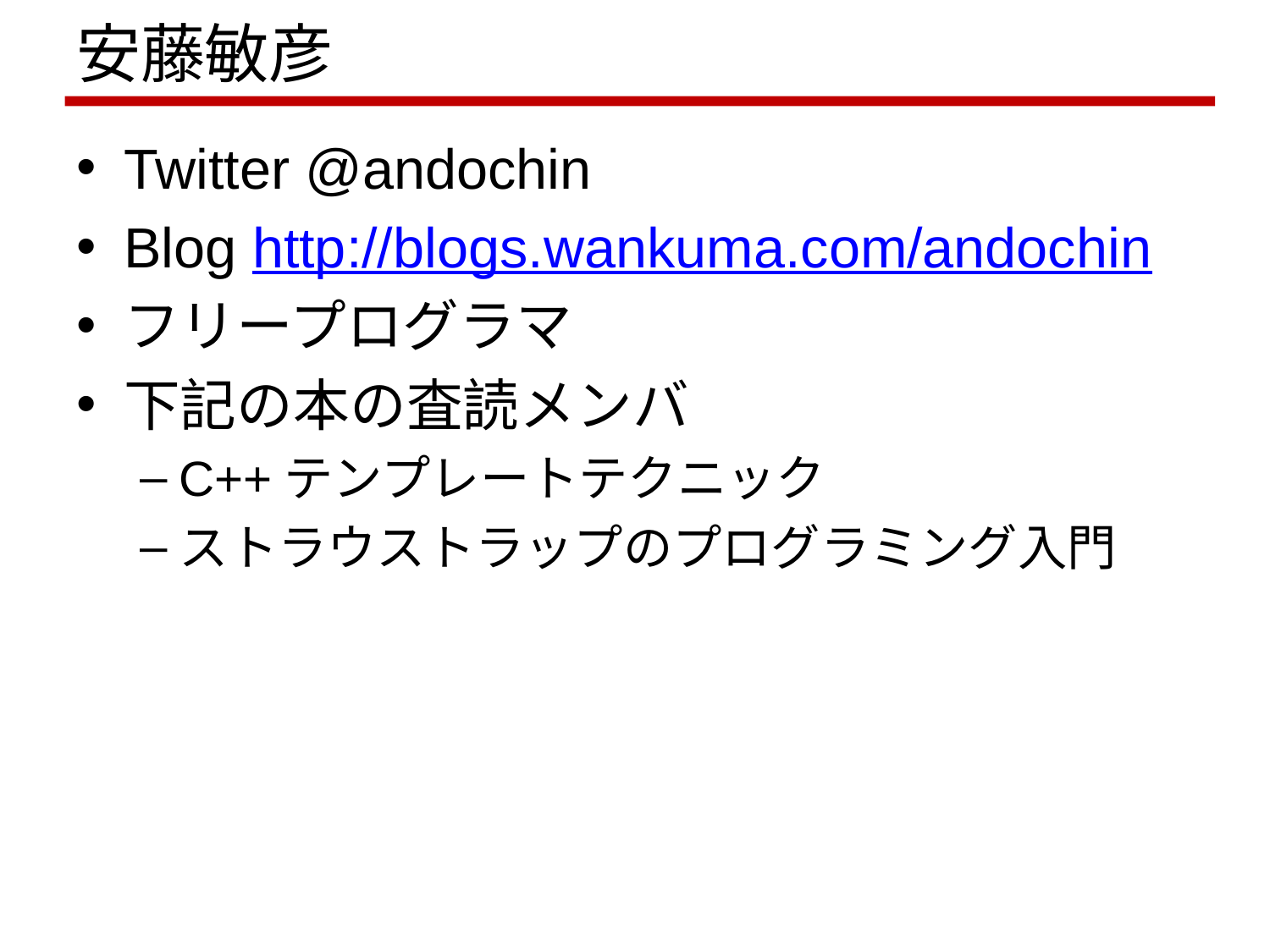

# 安藤敏彦

Twitter @andochin
Blog http://blogs.wankuma.com/andochin
フリープログラマ
下記の本の査読メンバ
C++テンプレートテクニック
ストラウストラップのプログラミング入門